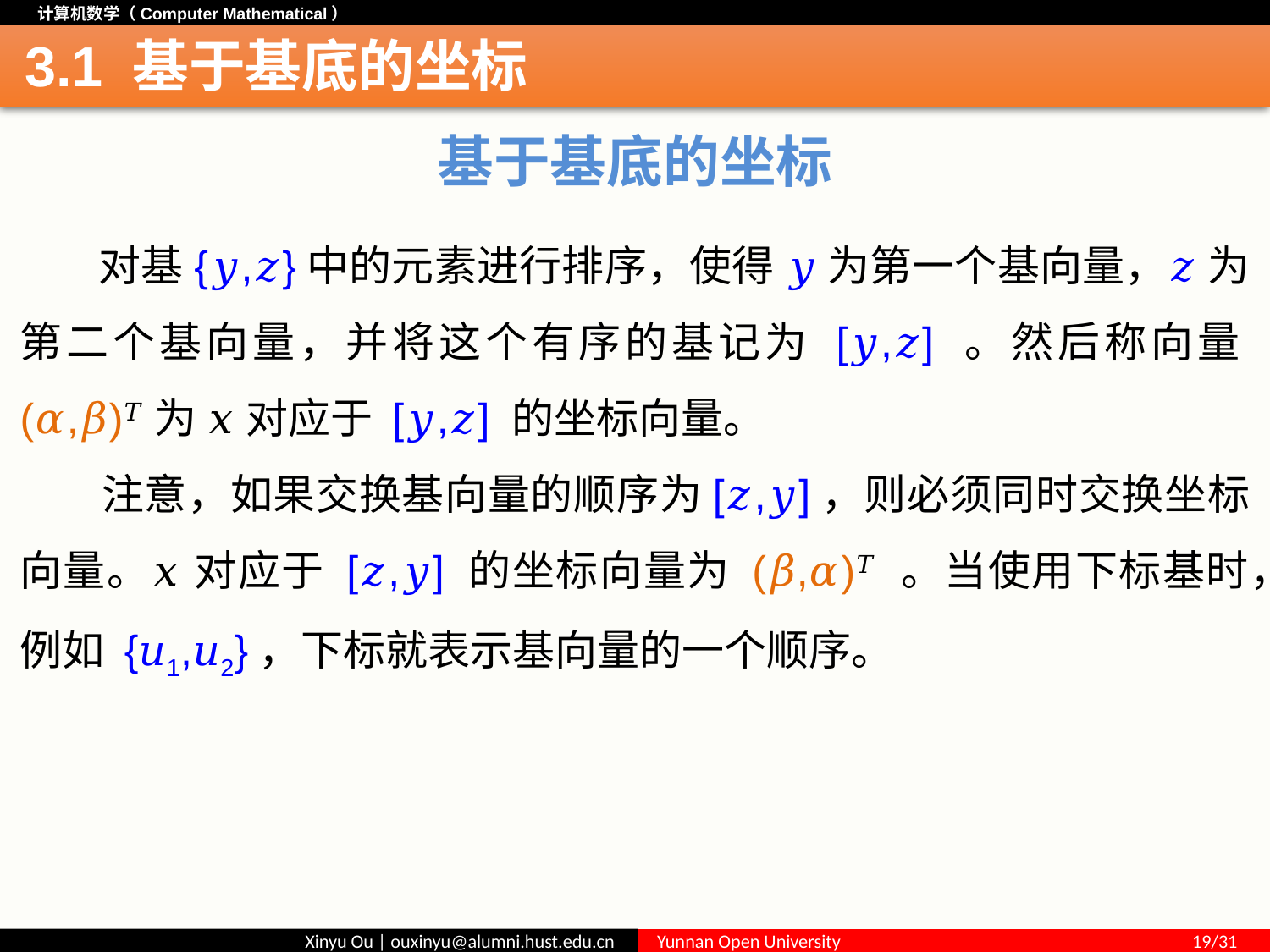

# 3.1 基于基底的坐标
基于基底的坐标
       对基{𝑦,𝑧}中的元素进行排序，使得 𝑦 为第一个基向量，𝑧 为第二个基向量，并将这个有序的基记为 [𝑦,𝑧] 。然后称向量(𝛼,𝛽)𝑇为 𝑥 对应于 [𝑦,𝑧] 的坐标向量。
       注意，如果交换基向量的顺序为[𝑧,𝑦]，则必须同时交换坐标向量。𝑥 对应于 [𝑧,𝑦] 的坐标向量为 (𝛽,𝛼)𝑇 。当使用下标基时，例如 {𝑢1,𝑢2}，下标就表示基向量的一个顺序。